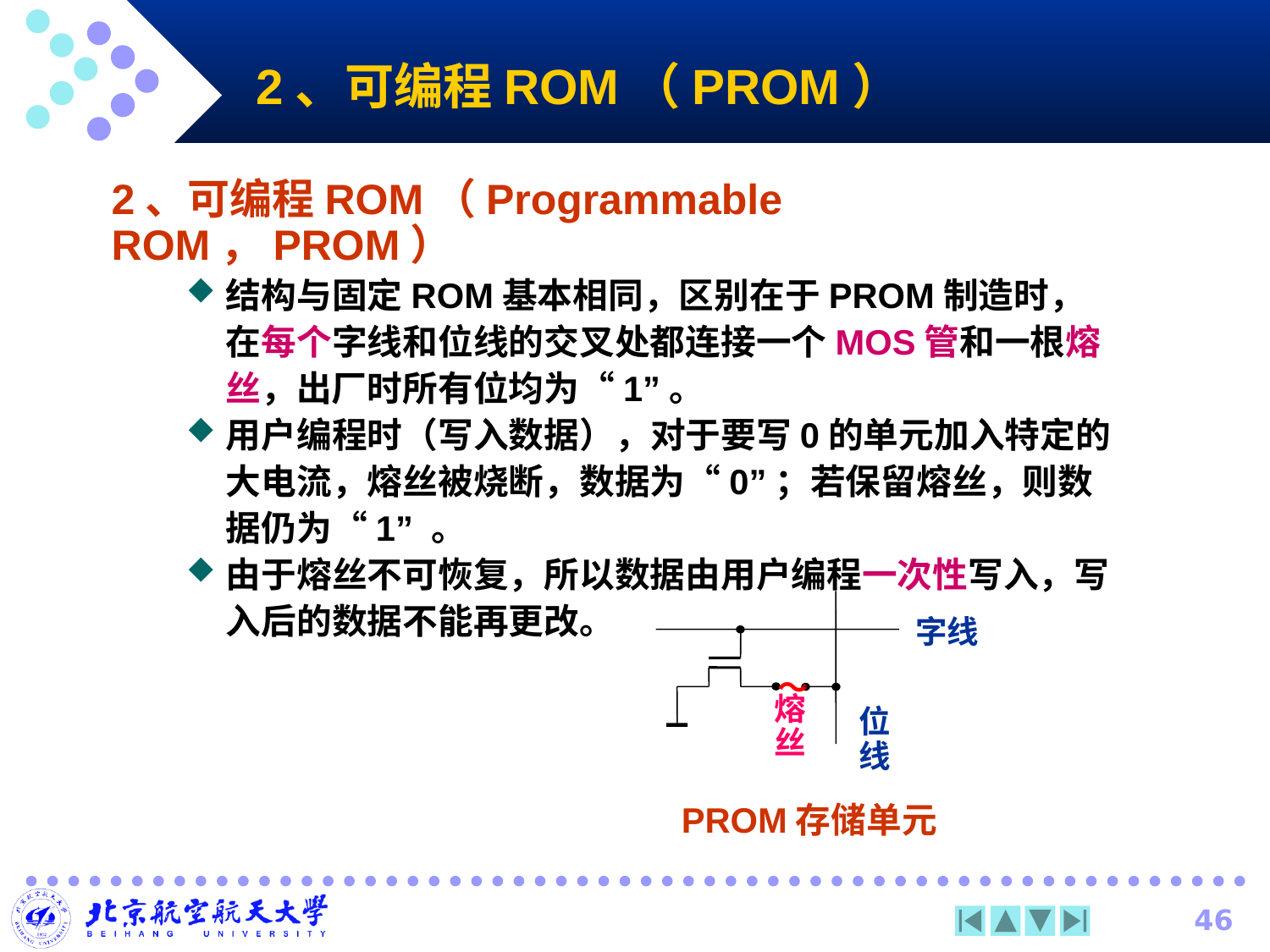

# 2、可编程ROM（PROM）
2、可编程ROM（Programmable ROM，PROM）
结构与固定ROM基本相同，区别在于PROM制造时，在每个字线和位线的交叉处都连接一个MOS管和一根熔丝，出厂时所有位均为“1”。
用户编程时（写入数据），对于要写0的单元加入特定的大电流，熔丝被烧断，数据为“0”；若保留熔丝，则数据仍为“1” 。
由于熔丝不可恢复，所以数据由用户编程一次性写入，写入后的数据不能再更改。

字线

～

位线

熔丝
PROM存储单元
46